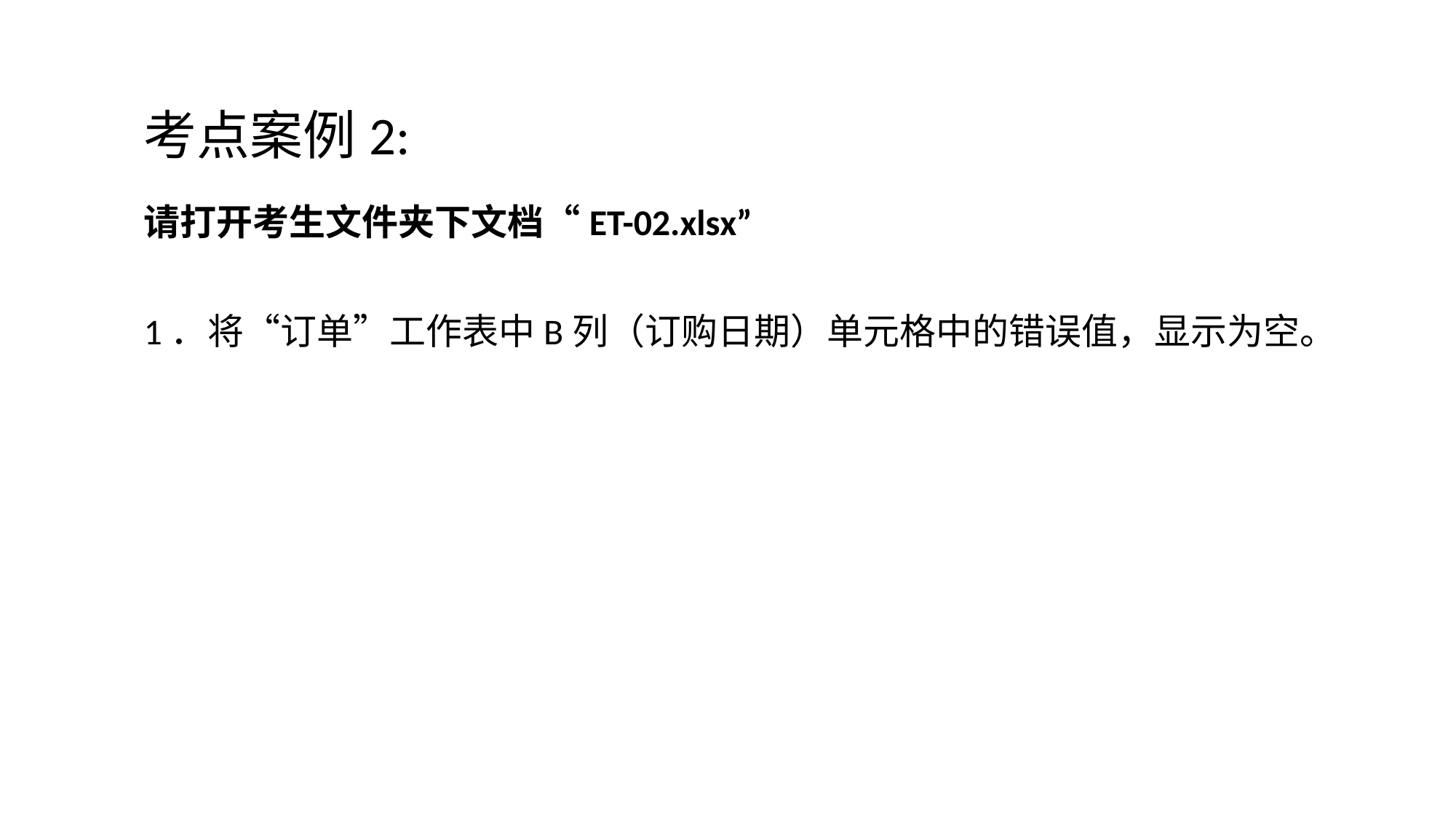

# 考点案例2:
请打开考生文件夹下文档“ET-02.xlsx”

1．将“订单”工作表中B列（订购日期）单元格中的错误值，显示为空。